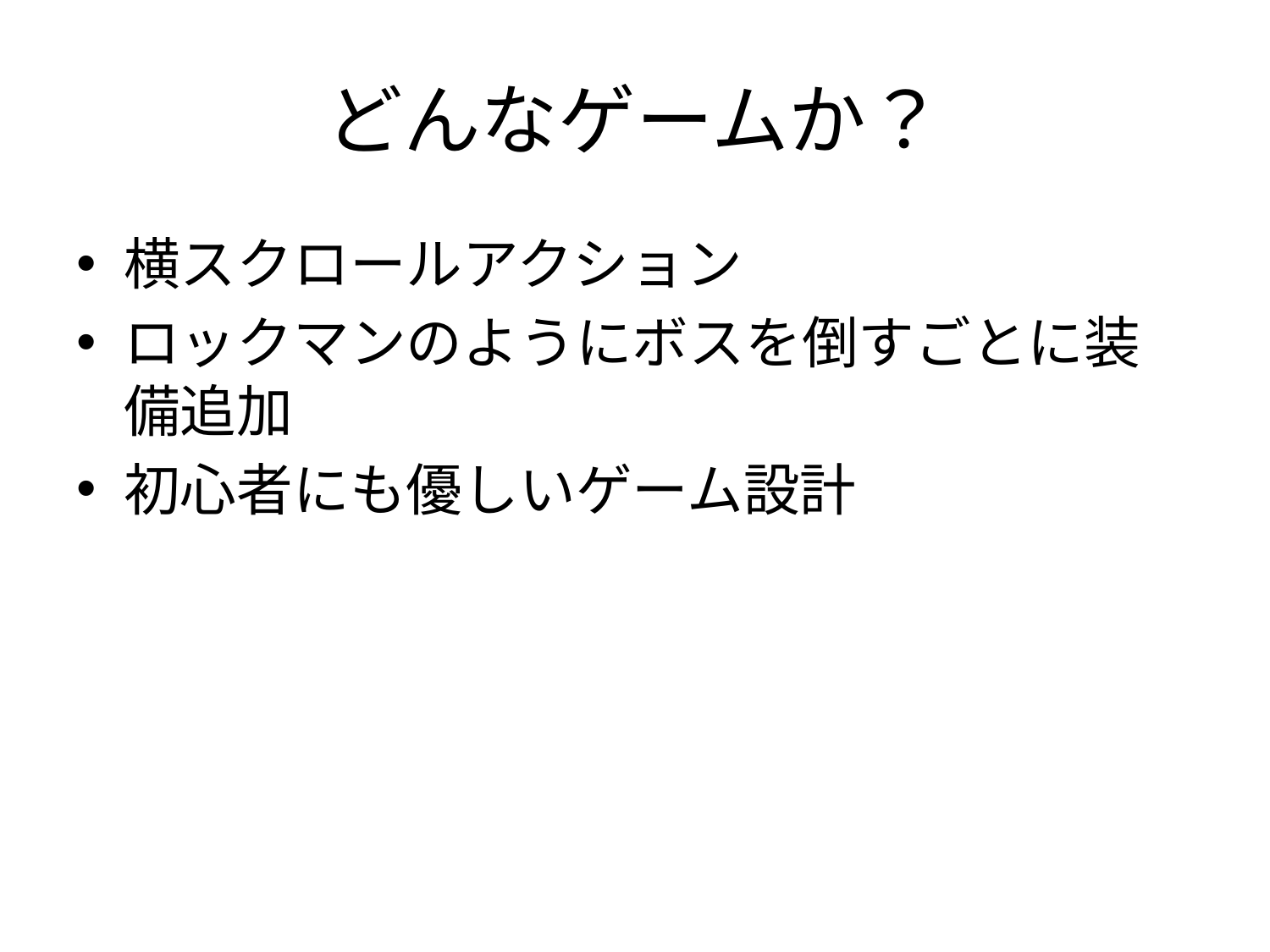

# どんなゲームか？
横スクロールアクション
ロックマンのようにボスを倒すごとに装備追加
初心者にも優しいゲーム設計